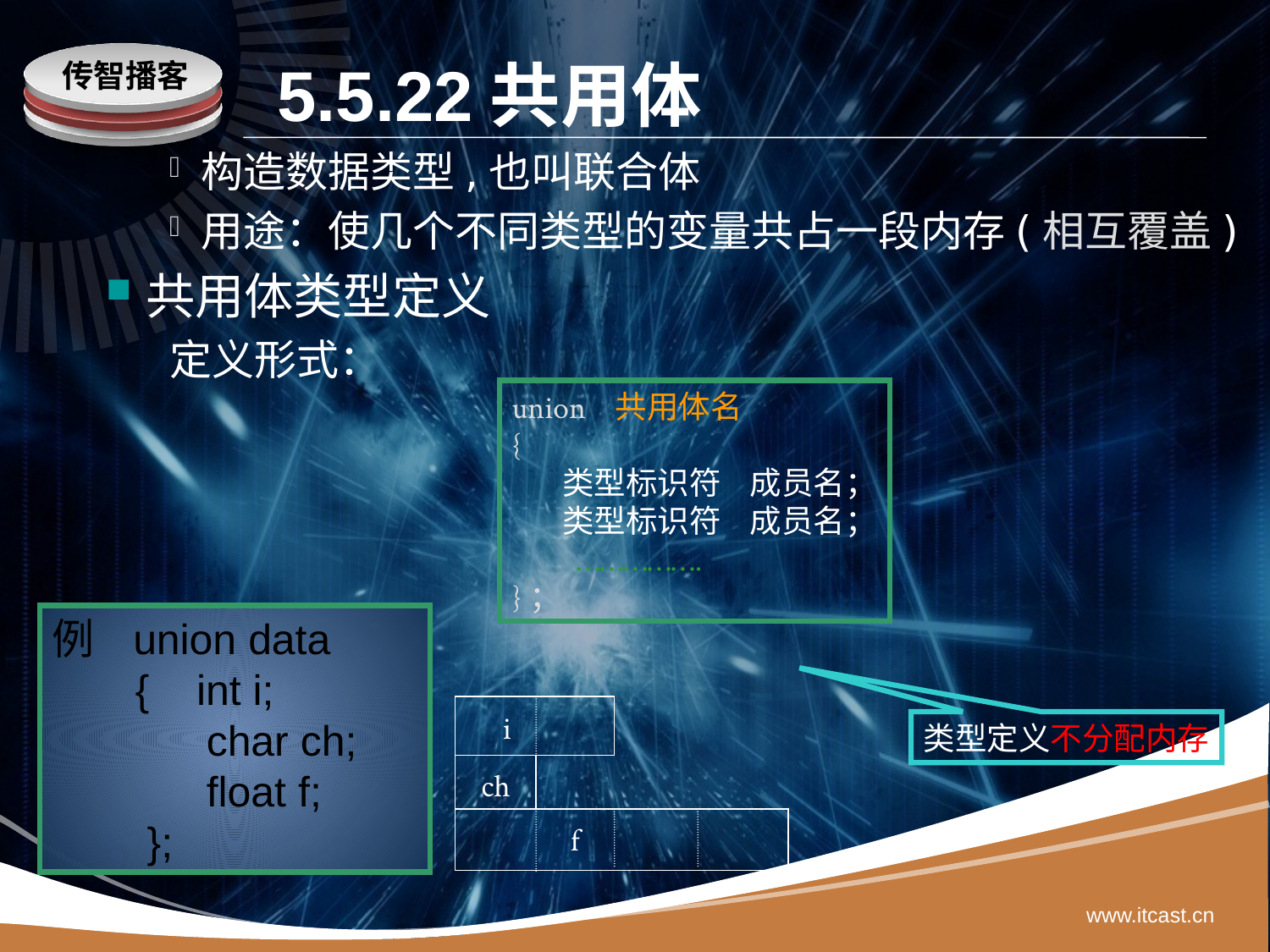

# 5.5.22共用体
构造数据类型,也叫联合体
用途：使几个不同类型的变量共占一段内存(相互覆盖)
共用体类型定义
定义形式：
union   共用体名
{
      类型标识符    成员名；
      类型标识符    成员名；
         …………….
}；
例   union data
       {    int i;
             char ch;
             float f;
        };

i

ch

f
类型定义不分配内存
www.itcast.cn